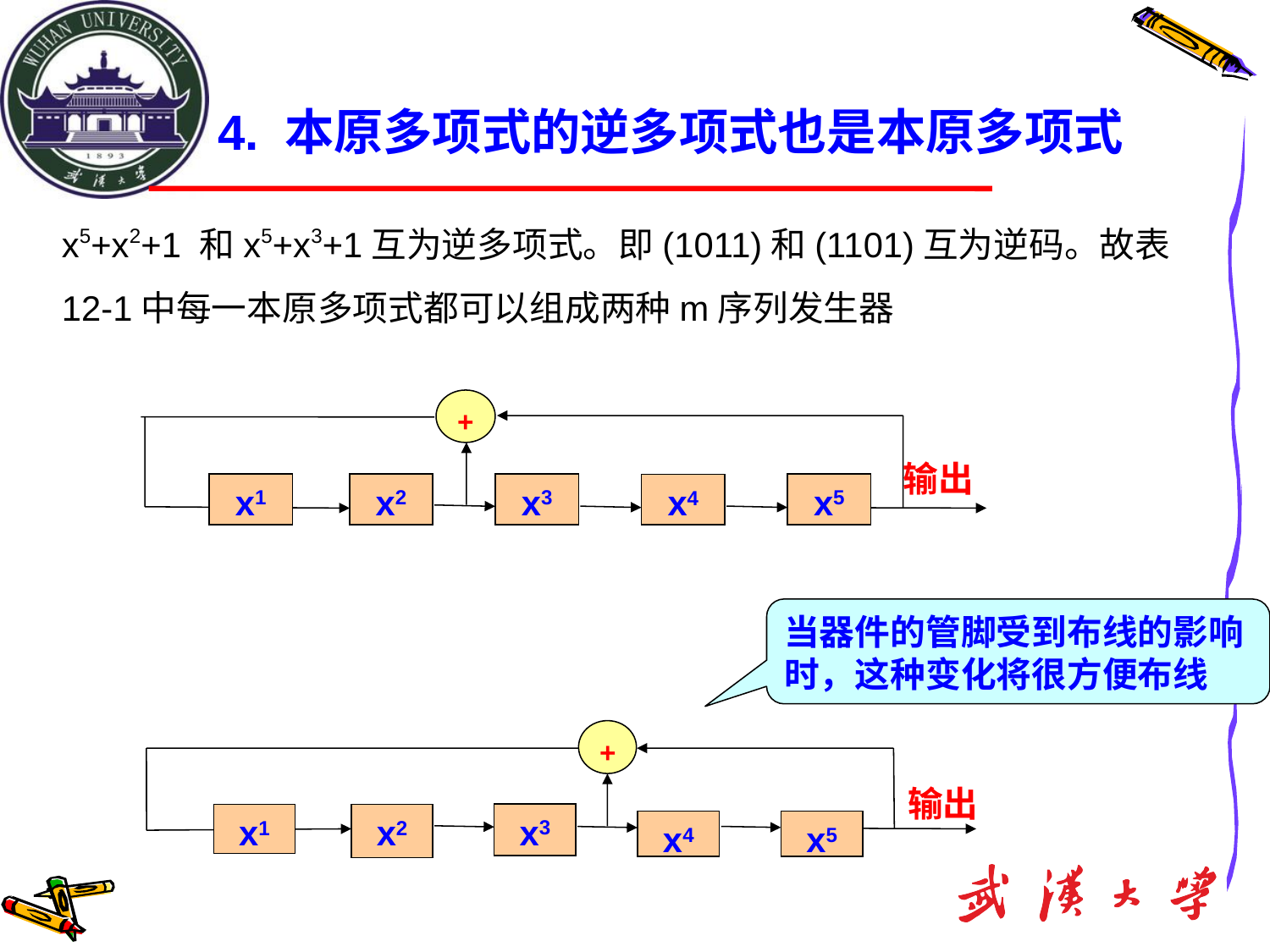

# 4. 本原多项式的逆多项式也是本原多项式
x5+x2+1 和x5+x3+1互为逆多项式。即(1011)和(1101)互为逆码。故表12-1中每一本原多项式都可以组成两种m序列发生器
+

输出
x1
x2
x3

x5

x4

当器件的管脚受到布线的影响时，这种变化将很方便布线
+

输出
x3

x1
x2
x4

x5